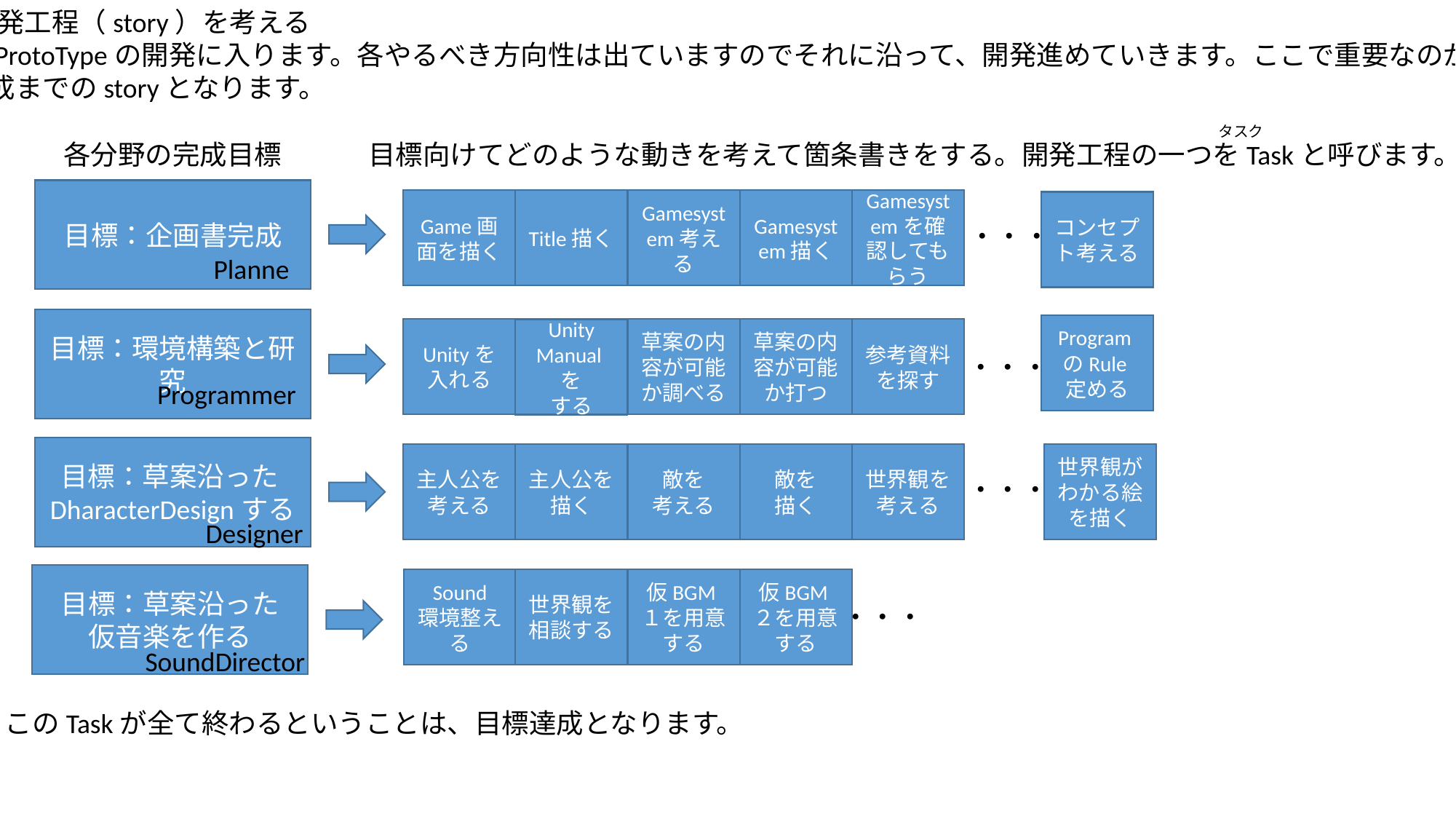

・開発工程（story）を考える
　ProtoTypeの開発に入ります。各やるべき方向性は出ていますのでそれに沿って、開発進めていきます。ここで重要なのが
完成までのstoryとなります。
タスク
各分野の完成目標
目標向けてどのような動きを考えて箇条書きをする。開発工程の一つをTaskと呼びます。
目標：企画書完成
Title描く
Gamesystem考える
Gamesystem描く
Gamesystemを確認してもらう
Game画面を描く
コンセプト考える
・・・

Planne
目標：環境構築と研究
ProgramのRule定める
Unityを入れる
草案の内容が可能か打つ
参考資料を探す
草案の内容が可能か調べる
Unity
Manualを
する

・・・
Programmer
目標：草案沿ったDharacterDesignする
主人公を
考える
主人公を
描く
敵を
考える
敵を
描く
世界観を
考える
世界観がわかる絵を描く
・・・

Designer
目標：草案沿った
仮音楽を作る
Sound
環境整える
世界観を相談する
仮BGM１を用意する
仮BGM２を用意する
・・・

SoundDirector
このTaskが全て終わるということは、目標達成となります。